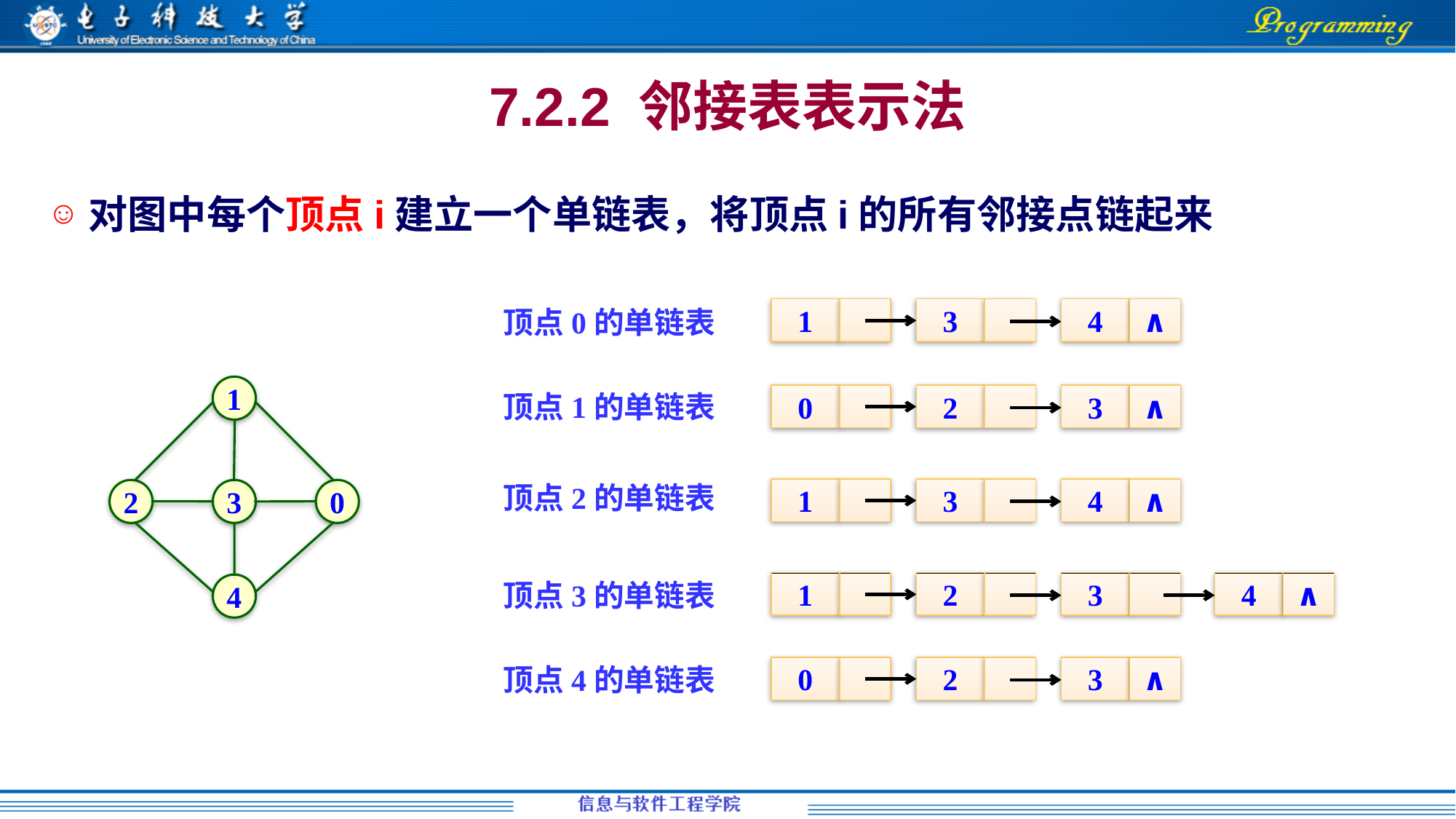

# 7.2.2 邻接表表示法
对图中每个顶点i建立一个单链表，将顶点i的所有邻接点链起来
顶点0的单链表
1

3

4
∧
1

2
3
0

4
顶点1的单链表
0

2

3
∧
顶点2的单链表
1

3

4
∧
顶点3的单链表
1

2

3

4
∧
顶点4的单链表
0

2

3
∧